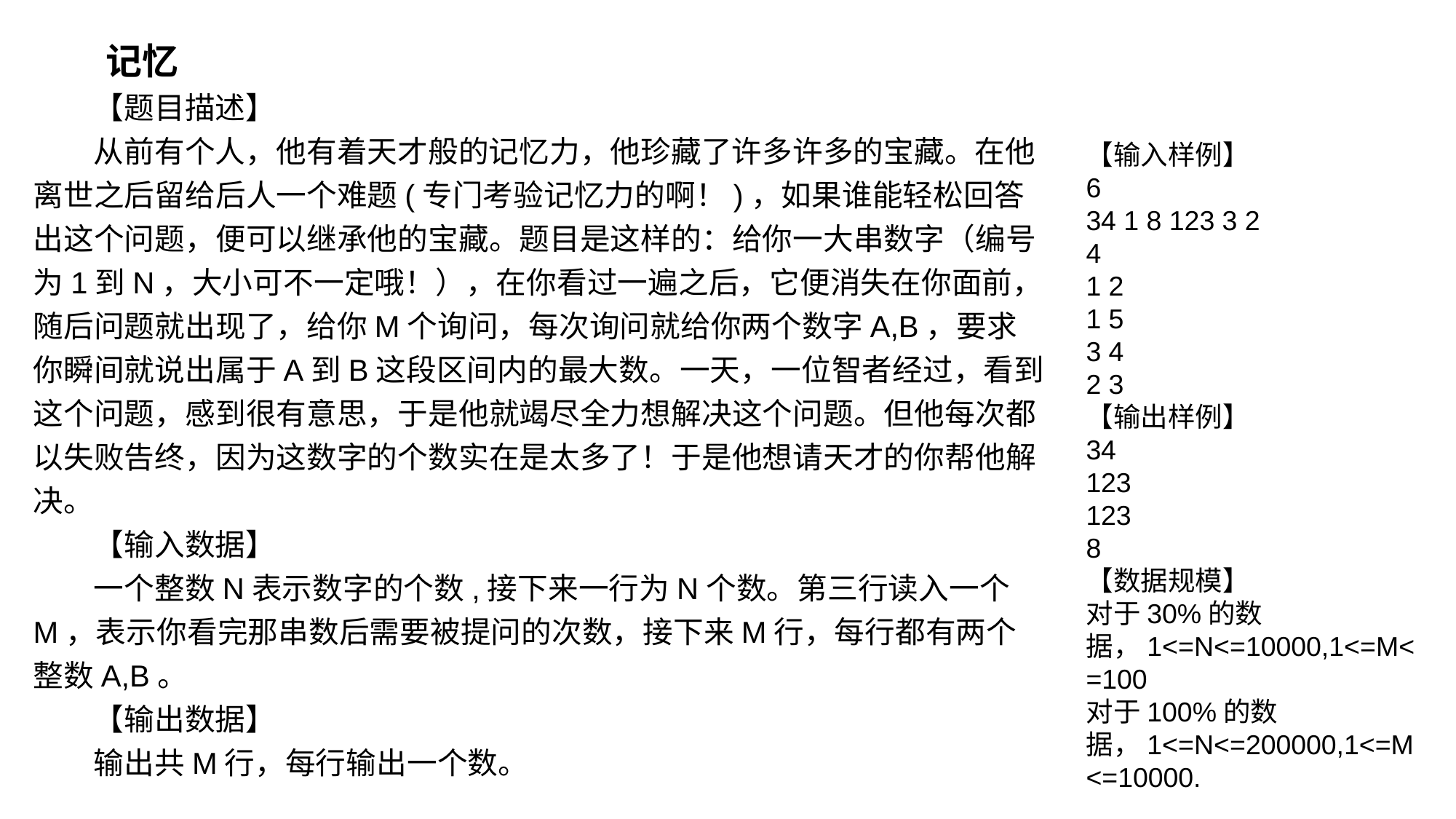

记忆
【题目描述】
从前有个人，他有着天才般的记忆力，他珍藏了许多许多的宝藏。在他离世之后留给后人一个难题(专门考验记忆力的啊！)，如果谁能轻松回答出这个问题，便可以继承他的宝藏。题目是这样的：给你一大串数字（编号为1到N，大小可不一定哦！），在你看过一遍之后，它便消失在你面前，随后问题就出现了，给你M个询问，每次询问就给你两个数字A,B，要求你瞬间就说出属于A到B这段区间内的最大数。一天，一位智者经过，看到这个问题，感到很有意思，于是他就竭尽全力想解决这个问题。但他每次都以失败告终，因为这数字的个数实在是太多了！于是他想请天才的你帮他解决。
【输入数据】
一个整数N表示数字的个数,接下来一行为N个数。第三行读入一个M，表示你看完那串数后需要被提问的次数，接下来M行，每行都有两个整数A,B。
【输出数据】
输出共M行，每行输出一个数。
【输入样例】
6
34 1 8 123 3 2
4
1 2
1 5
3 4
2 3
【输出样例】
34
123
123
8
【数据规模】
对于30%的数据，1<=N<=10000,1<=M<=100
对于100%的数据，1<=N<=200000,1<=M<=10000.